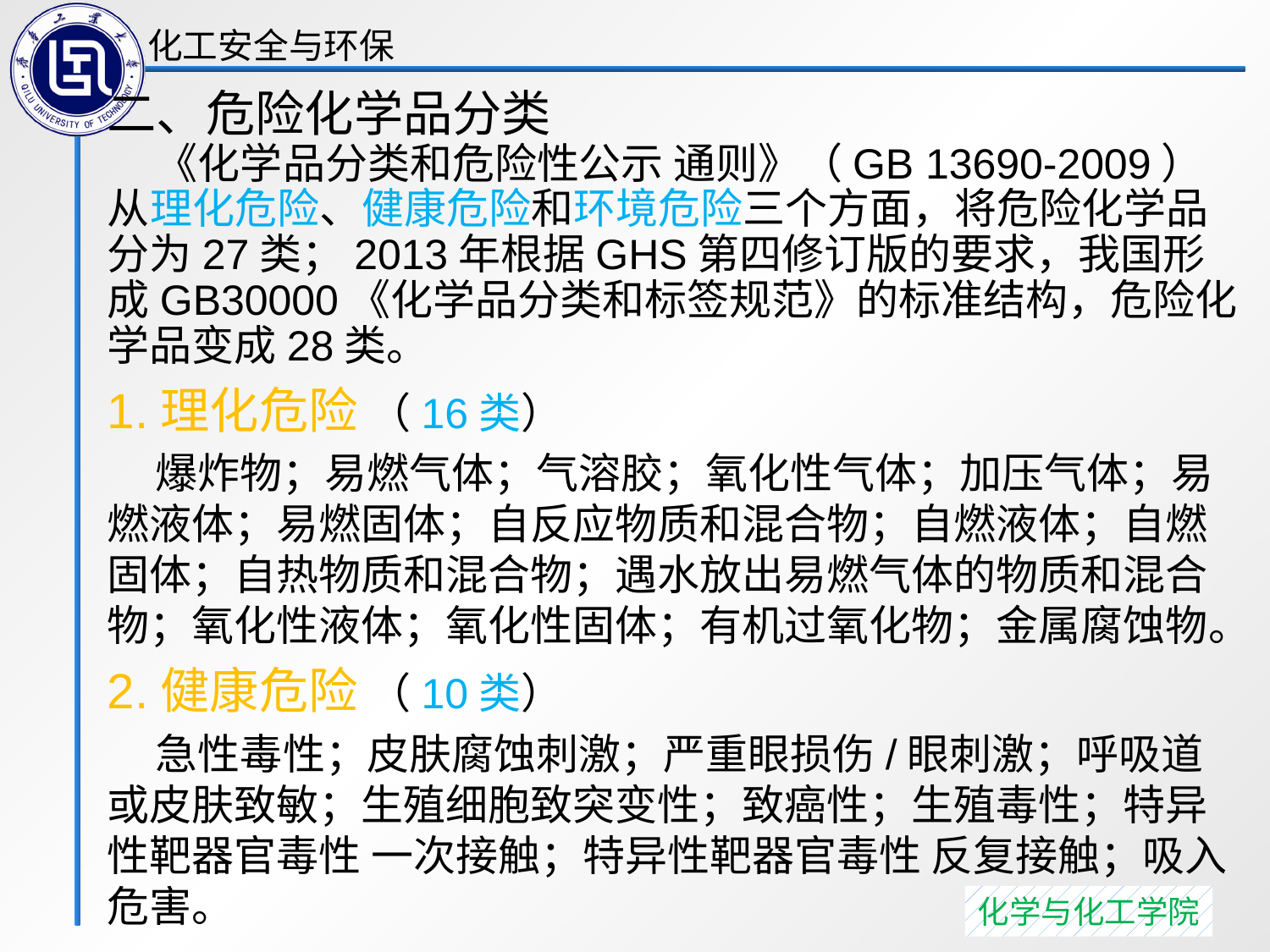

二、危险化学品分类
    《化学品分类和危险性公示 通则》（GB 13690-2009）从理化危险、健康危险和环境危险三个方面，将危险化学品分为27类；2013年根据GHS第四修订版的要求，我国形成GB30000《化学品分类和标签规范》的标准结构，危险化学品变成28类。
1.理化危险 （16类）
    爆炸物；易燃气体；气溶胶；氧化性气体；加压气体；易燃液体；易燃固体；自反应物质和混合物；自燃液体；自燃固体；自热物质和混合物；遇水放出易燃气体的物质和混合物；氧化性液体；氧化性固体；有机过氧化物；金属腐蚀物。
2.健康危险 （10类）
    急性毒性；皮肤腐蚀刺激；严重眼损伤/眼刺激；呼吸道或皮肤致敏；生殖细胞致突变性；致癌性；生殖毒性；特异性靶器官毒性 一次接触；特异性靶器官毒性 反复接触；吸入危害。